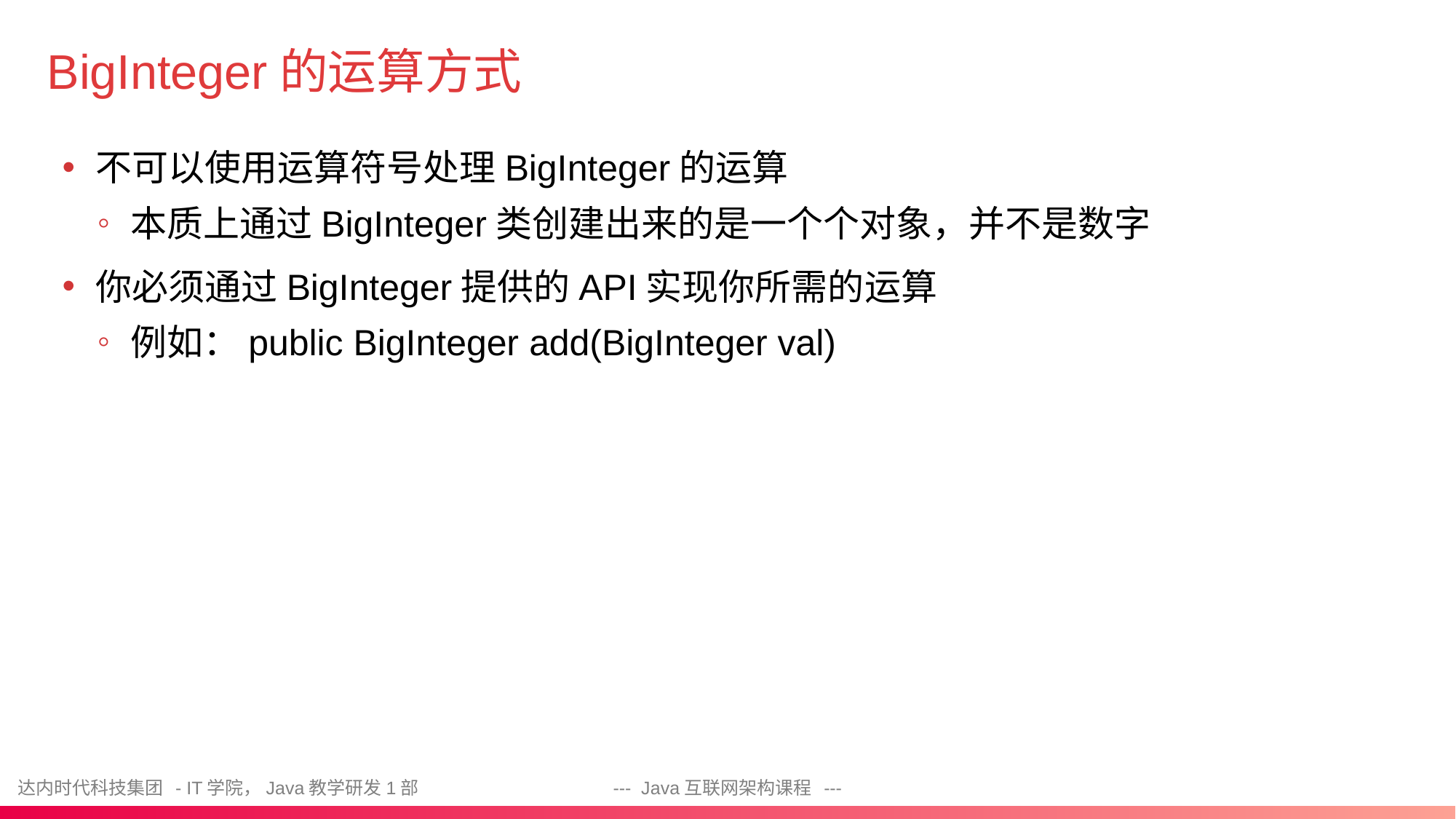

# BigInteger的运算方式
不可以使用运算符号处理BigInteger的运算
本质上通过BigInteger类创建出来的是一个个对象，并不是数字
你必须通过BigInteger提供的API实现你所需的运算
例如：public BigInteger add(BigInteger val)